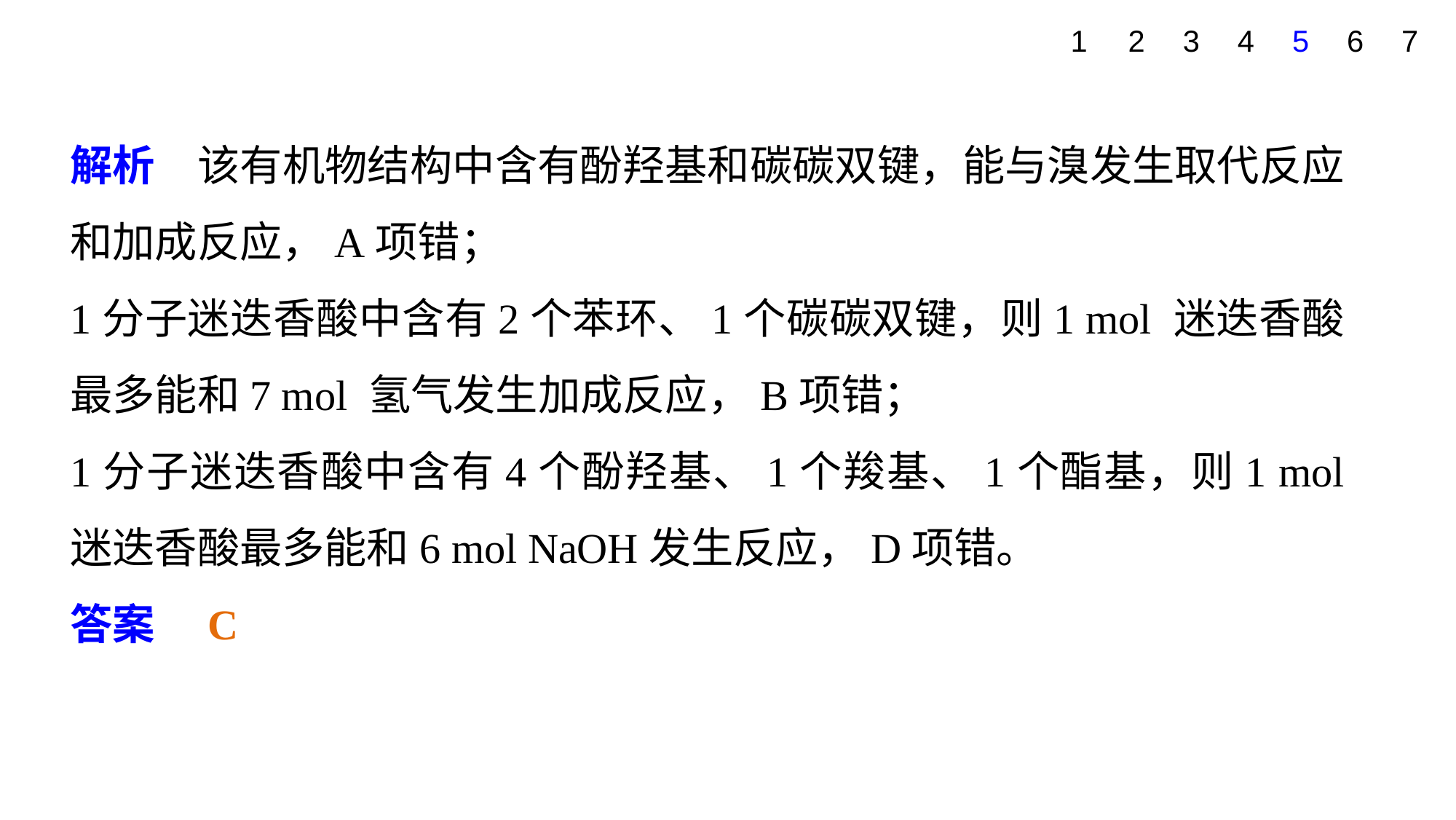

1
2
3
4
5
6
7
解析　该有机物结构中含有酚羟基和碳碳双键，能与溴发生取代反应和加成反应，A项错；
1分子迷迭香酸中含有2个苯环、1个碳碳双键，则1 mol 迷迭香酸最多能和7 mol 氢气发生加成反应，B项错；
1分子迷迭香酸中含有4个酚羟基、1个羧基、1个酯基，则1 mol 迷迭香酸最多能和6 mol NaOH发生反应，D项错。
答案　C